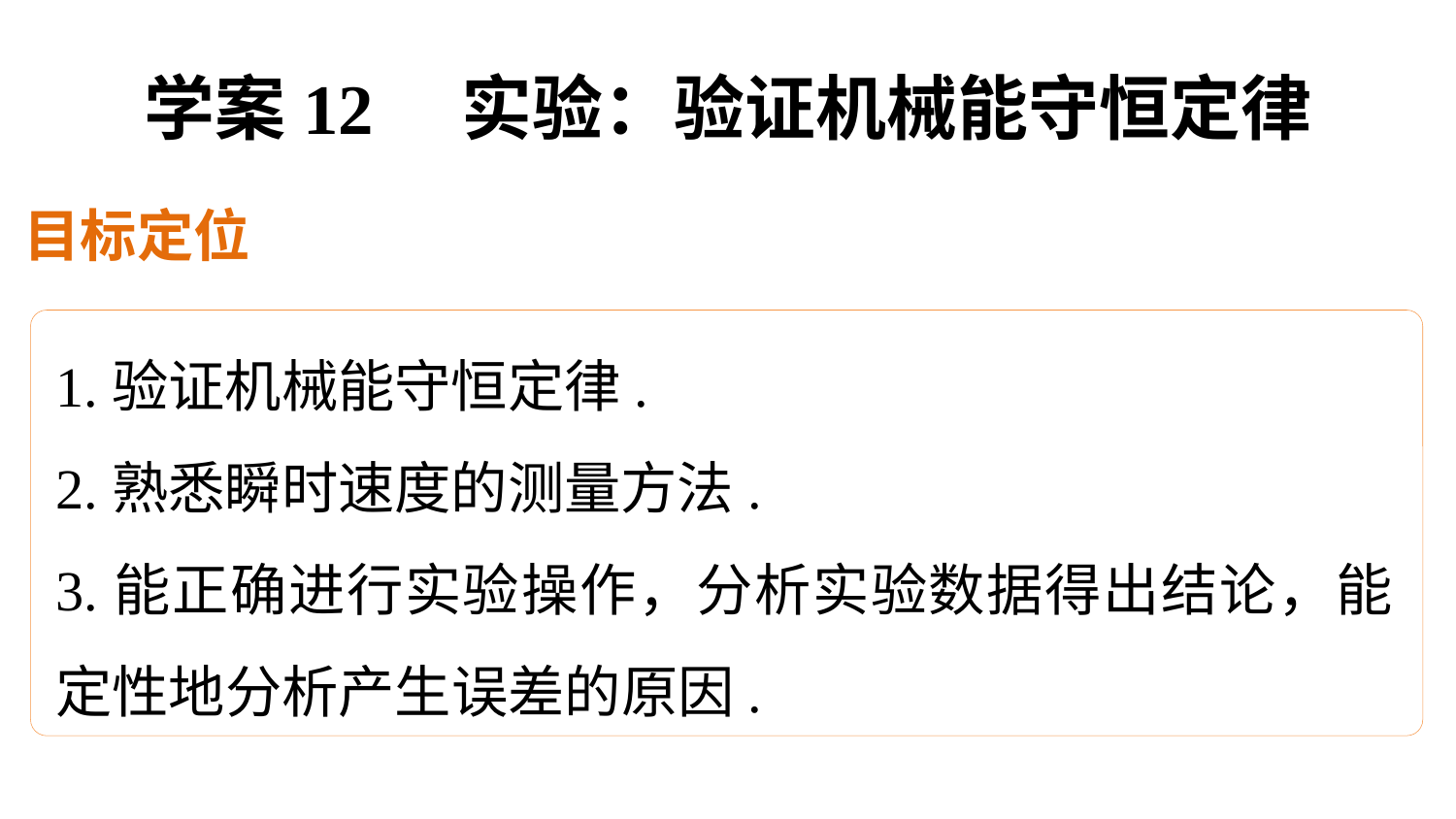

学案12　实验：验证机械能守恒定律
目标定位
1.验证机械能守恒定律.
2.熟悉瞬时速度的测量方法.
3.能正确进行实验操作，分析实验数据得出结论，能定性地分析产生误差的原因.